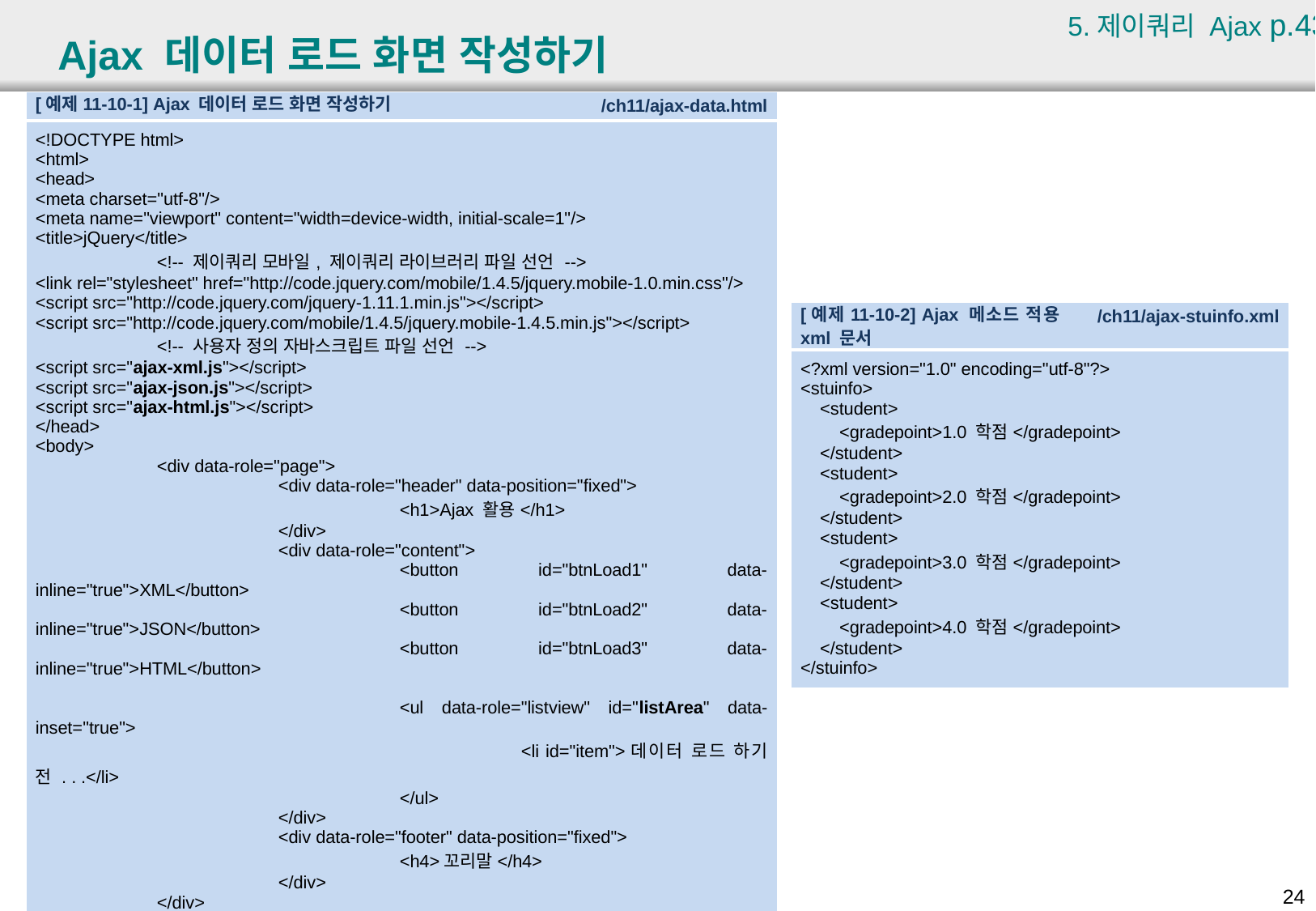

5.제이쿼리 Ajax p.431
# Ajax 데이터 로드 화면 작성하기
| [예제11-10-1] Ajax 데이터 로드 화면 작성하기 | /ch11/ajax-data.html |
| --- | --- |
| <!DOCTYPE html> <html> <head> <meta charset="utf-8"/> <meta name="viewport" content="width=device-width, initial-scale=1"/> <title>jQuery</title> <!-- 제이쿼리 모바일, 제이쿼리 라이브러리 파일 선언 --> <link rel="stylesheet" href="http://code.jquery.com/mobile/1.4.5/jquery.mobile-1.0.min.css"/> <script src="http://code.jquery.com/jquery-1.11.1.min.js"></script> <script src="http://code.jquery.com/mobile/1.4.5/jquery.mobile-1.4.5.min.js"></script> <!-- 사용자 정의 자바스크립트 파일 선언 --> <script src="ajax-xml.js"></script> <script src="ajax-json.js"></script> <script src="ajax-html.js"></script> </head> <body> <div data-role="page"> <div data-role="header" data-position="fixed"> <h1>Ajax 활용</h1> </div> <div data-role="content"> <button id="btnLoad1" data-inline="true">XML</button> <button id="btnLoad2" data-inline="true">JSON</button> <button id="btnLoad3" data-inline="true">HTML</button> <ul data-role="listview" id="listArea" data-inset="true"> <li id="item">데이터 로드 하기 전 . . .</li> </ul> </div> <div data-role="footer" data-position="fixed"> <h4>꼬리말</h4> </div> </div> </body> </html> |  |
| [예제11-10-2] Ajax 메소드 적용 xml 문서 | /ch11/ajax-stuinfo.xml |
| --- | --- |
| <?xml version="1.0" encoding="utf-8"?> <stuinfo> <student> <gradepoint>1.0 학점</gradepoint> </student> <student> <gradepoint>2.0 학점</gradepoint> </student> <student> <gradepoint>3.0 학점</gradepoint> </student> <student> <gradepoint>4.0 학점</gradepoint> </student> </stuinfo> |  |